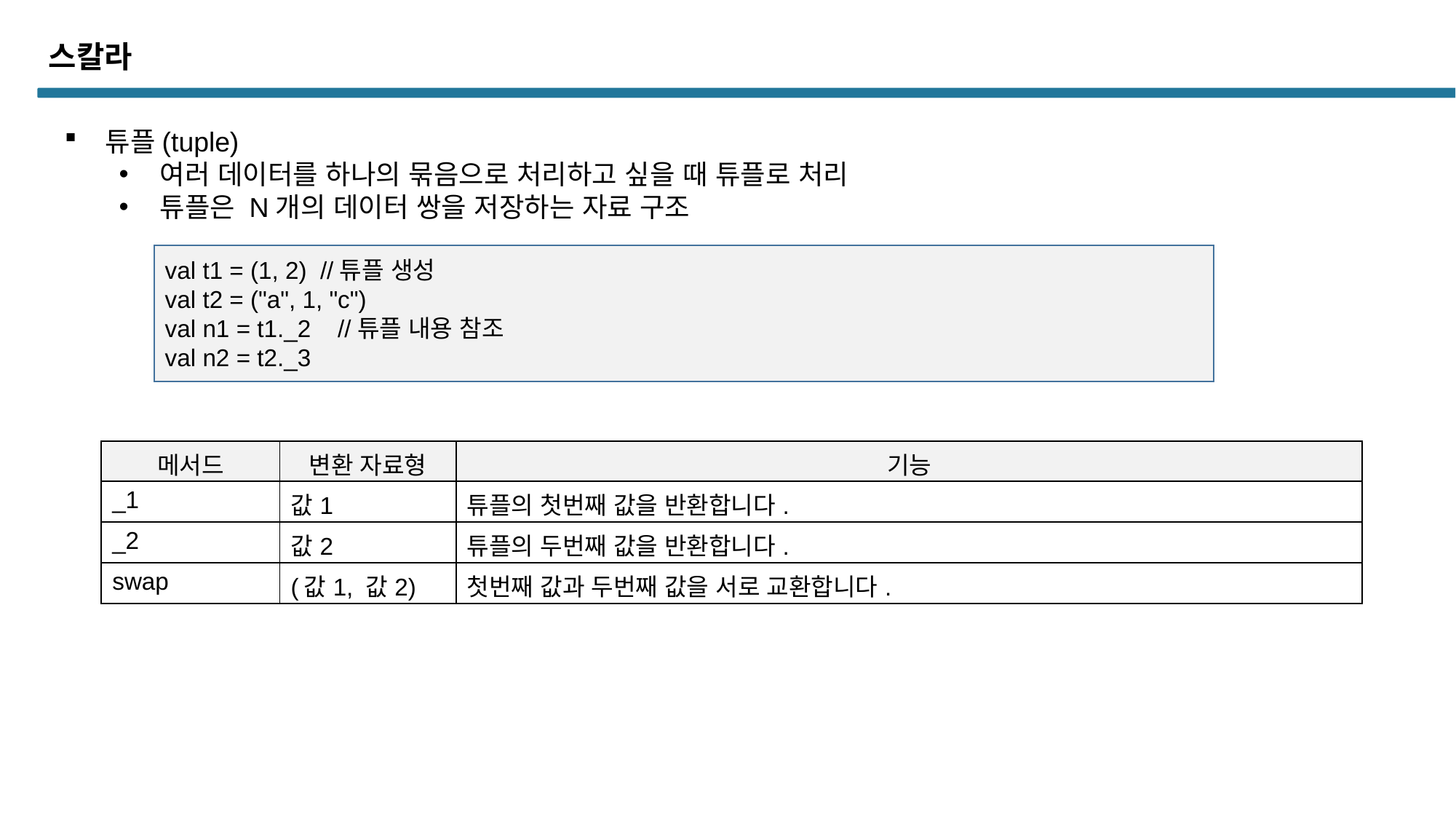

스칼라
튜플(tuple)
여러 데이터를 하나의 묶음으로 처리하고 싶을 때 튜플로 처리
튜플은 N개의 데이터 쌍을 저장하는 자료 구조

val t1 = (1, 2)  //튜플 생성
val t2 = ("a", 1, "c")
val n1 = t1._2    //튜플 내용 참조
val n2 = t2._3
| 메서드 | 변환 자료형 | 기능 |
| --- | --- | --- |
| \_1 | 값1 | 튜플의 첫번째 값을 반환합니다. |
| \_2 | 값2 | 튜플의 두번째 값을 반환합니다. |
| swap | (값1, 값2) | 첫번째 값과 두번째 값을 서로 교환합니다. |